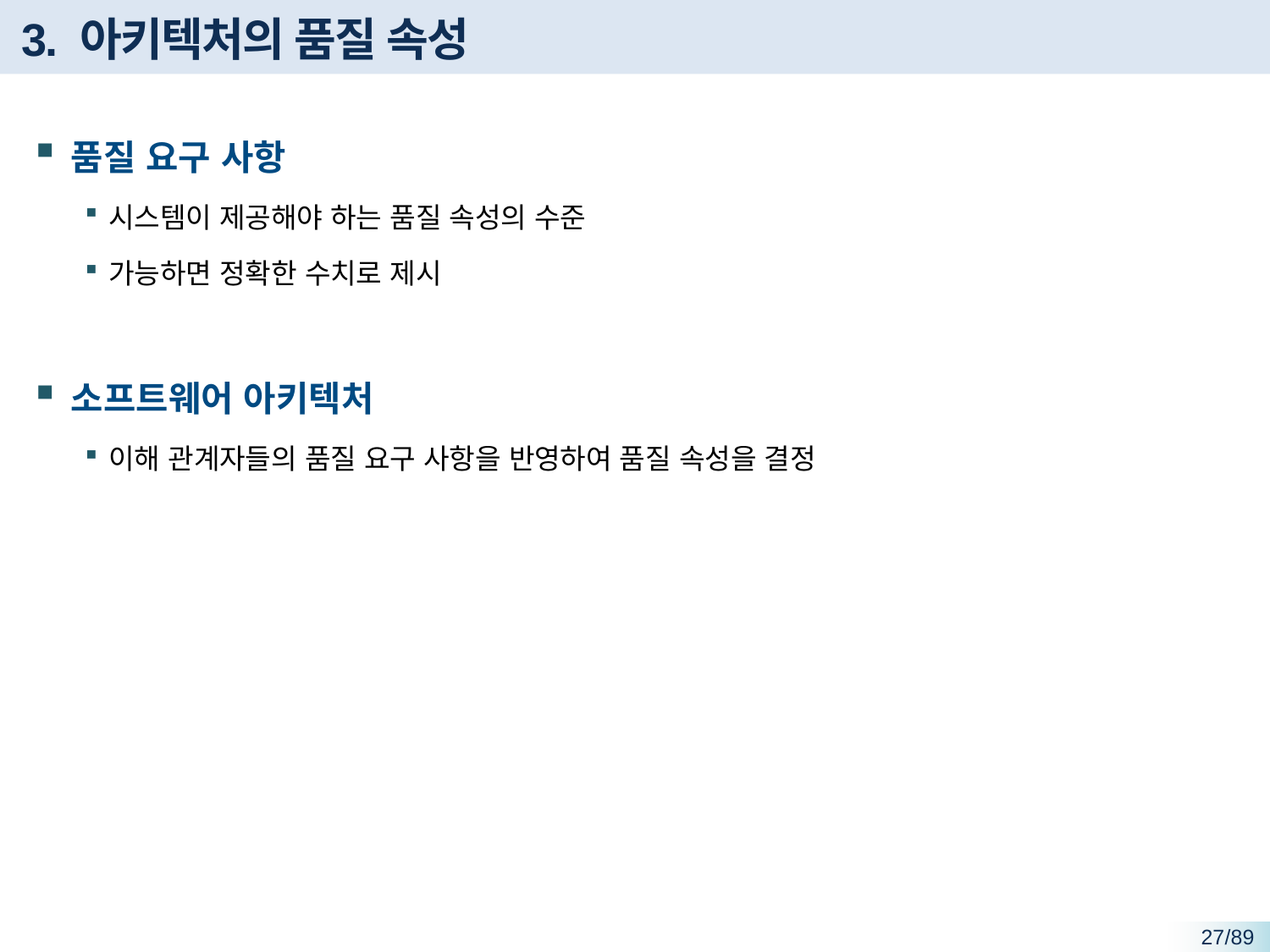

# 3. 아키텍처의 품질 속성
품질 요구 사항
시스템이 제공해야 하는 품질 속성의 수준
가능하면 정확한 수치로 제시

소프트웨어 아키텍처
이해 관계자들의 품질 요구 사항을 반영하여 품질 속성을 결정